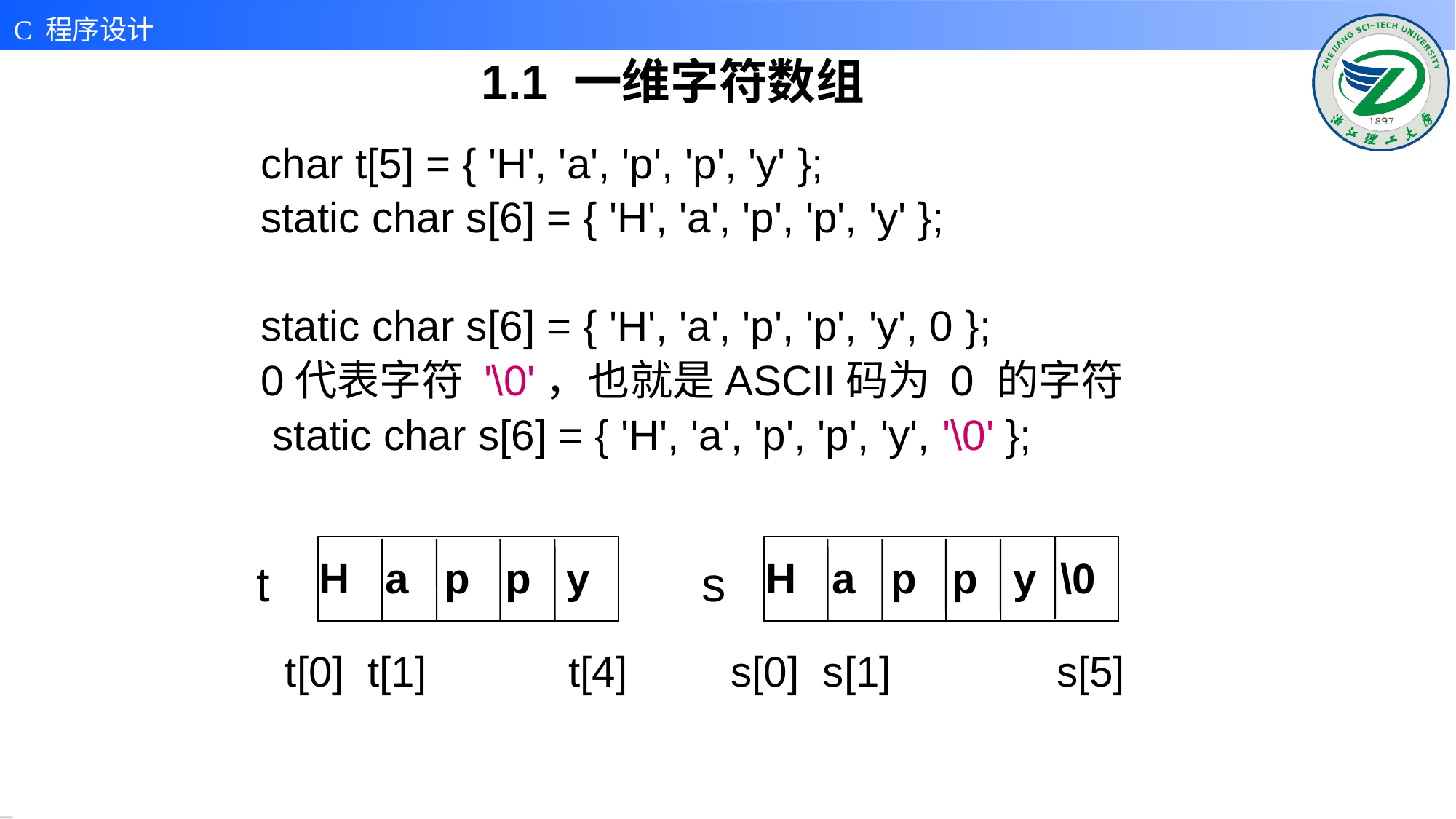

# 1.1 一维字符数组
char t[5] = { 'H', 'a', 'p', 'p', 'y' };
static char s[6] = { 'H', 'a', 'p', 'p', 'y' };

static char s[6] = { 'H', 'a', 'p', 'p', 'y', 0 };
0代表字符 '\0'，也就是ASCII码为 0 的字符
 static char s[6] = { 'H', 'a', 'p', 'p', 'y', '\0' };

 H   a   p   p   y
t
 t[0]  t[1]            t[4]

 H   a   p   p   y  \0
s
 s[0]  s[1]              s[5]